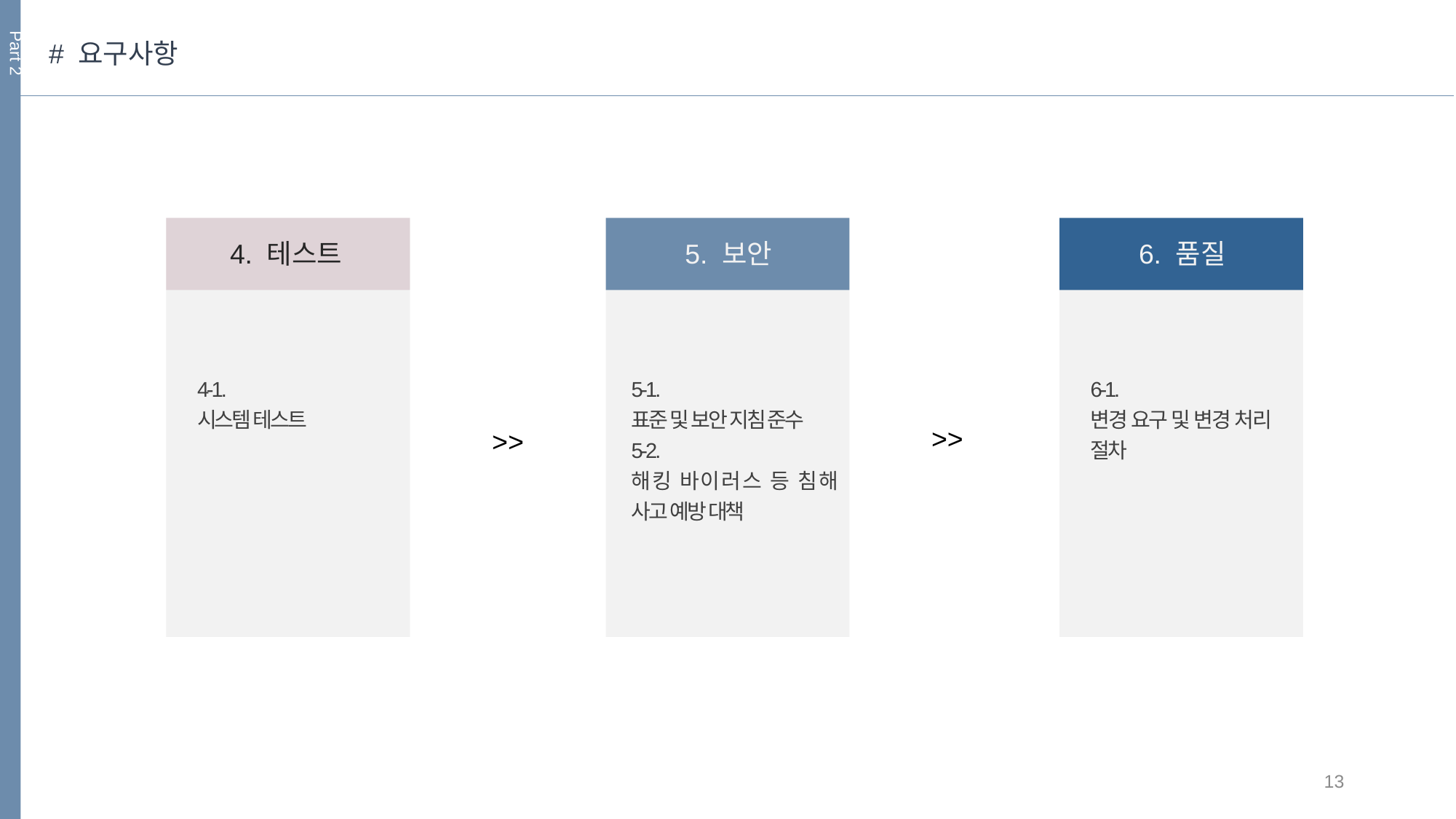

Part 2
# 요구사항

4. 테스트
5. 보안
6. 품질
4-1.
시스템 테스트
5-1.
표준 및 보안 지침 준수
5-2.
해킹 바이러스 등 침해 사고 예방 대책
6-1.
변경 요구 및 변경 처리 절차
>>
>>
13